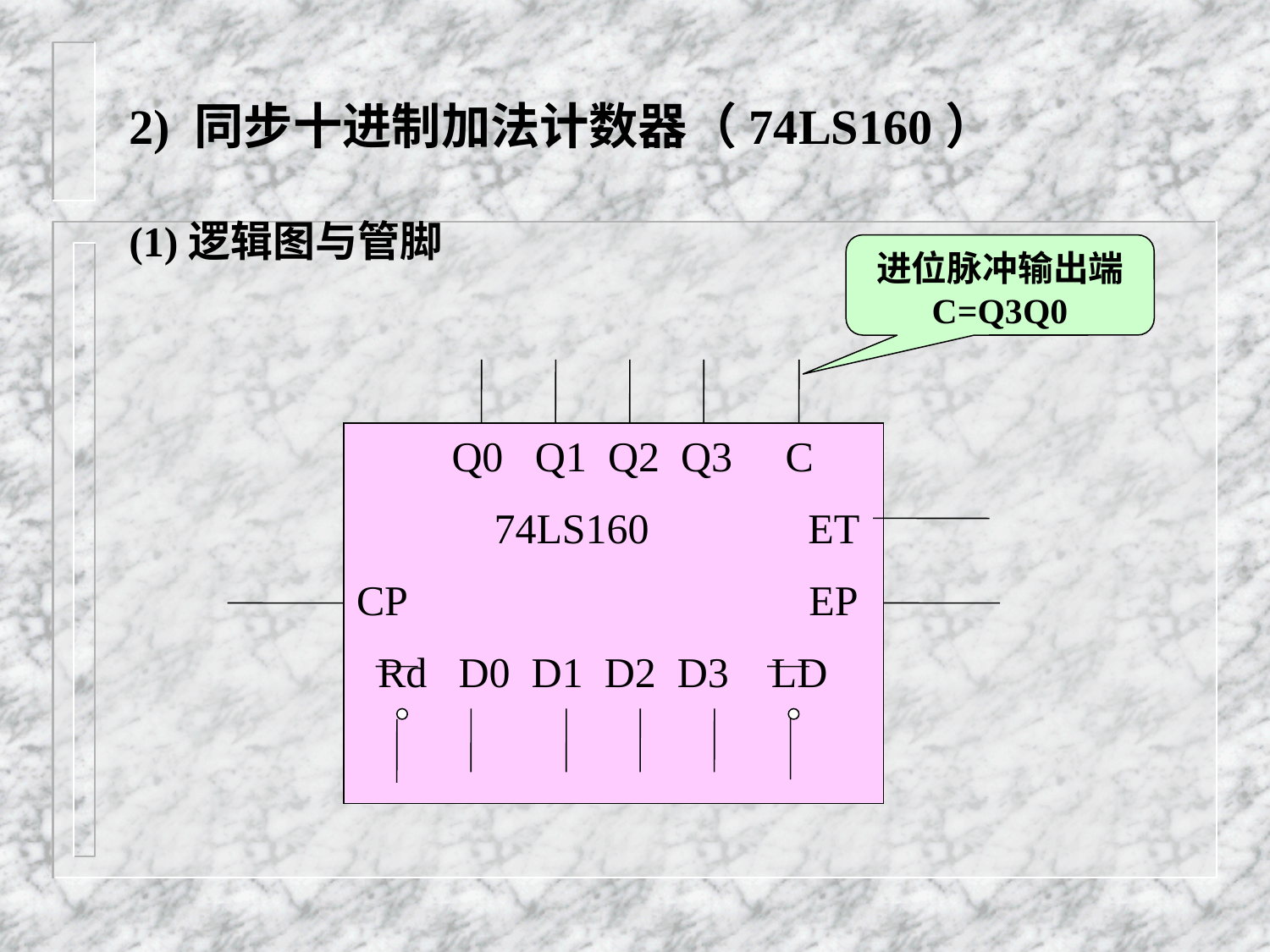

# 2) 同步十进制加法计数器（74LS160）
(1)逻辑图与管脚
进位脉冲输出端
C=Q3Q0

         Q0   Q1  Q2  Q3     C
             74LS160               ET
CP                                      EP
  Rd   D0  D1  D2  D3    LD